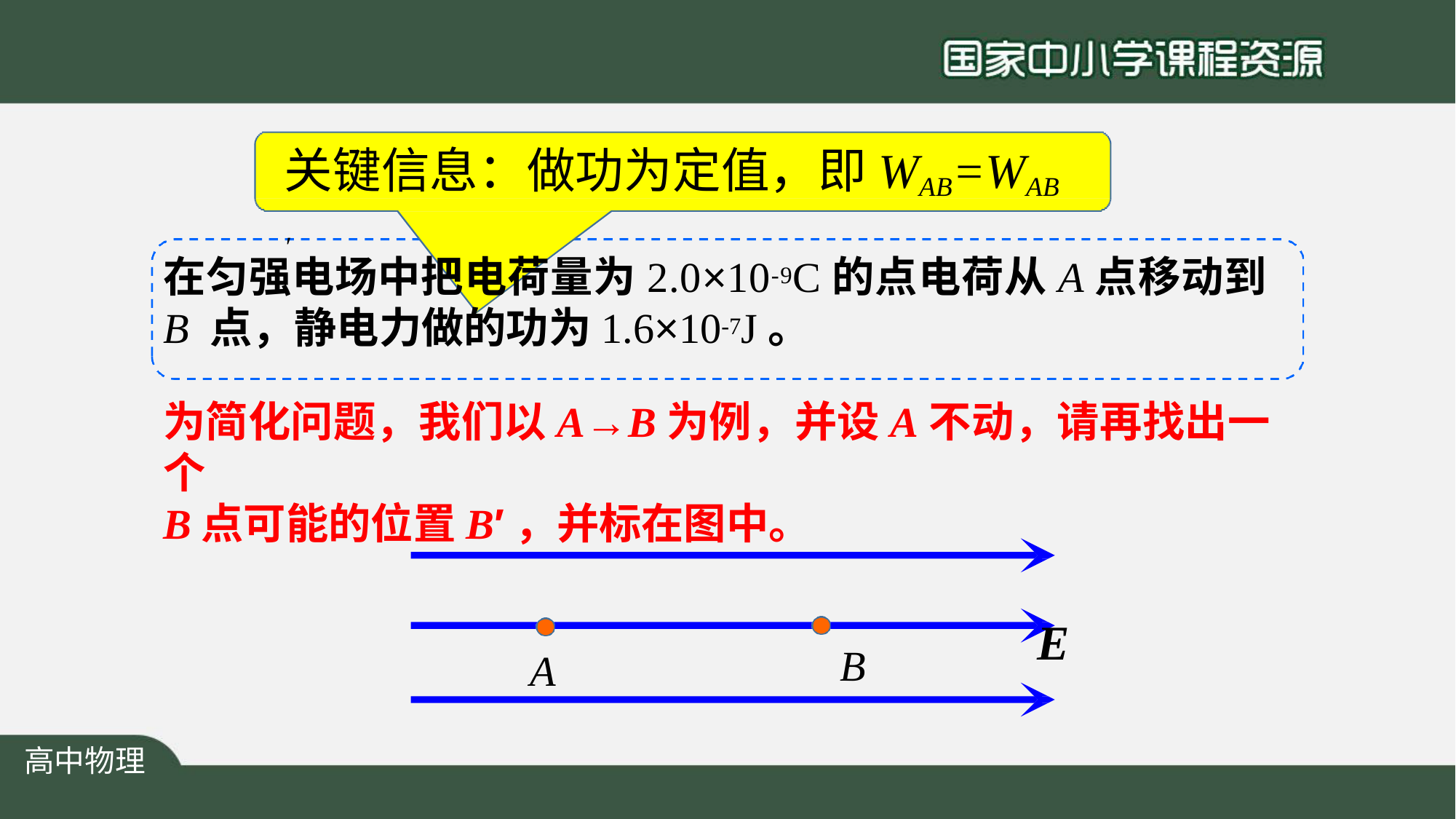

# 关键信息：做功为定值，即WAB=WAB′

在匀强电场中把电荷量为2.0×10-9C的点电荷从A点移动到B 点，静电力做的功为1.6×10-7J。
为简化问题，我们以A→B为例，并设A不动，请再找出一个
B点可能的位置B′，并标在图中。

E

B
A

高中物理